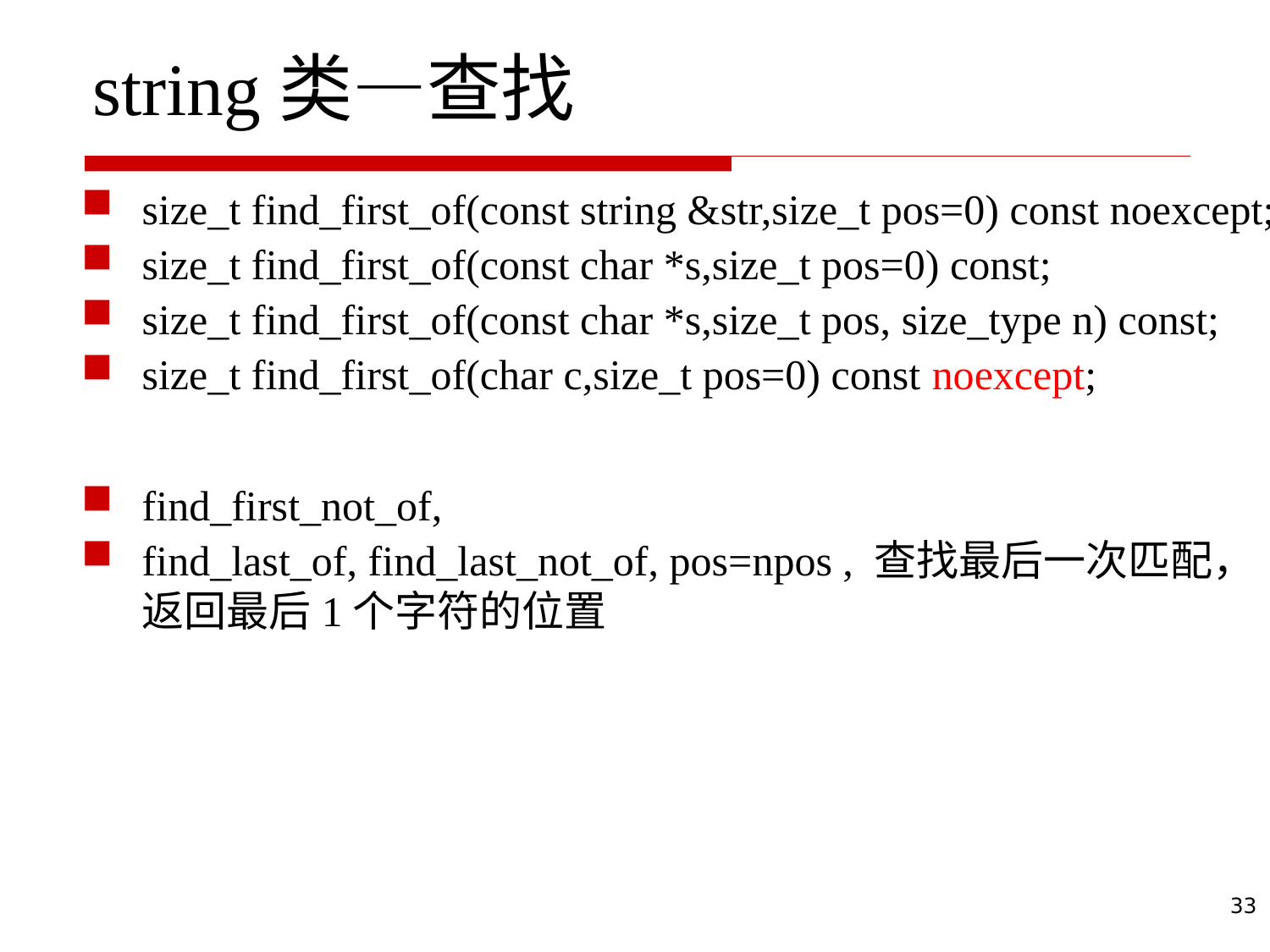

# string类—查找
size_t find_first_of(const string &str,size_t pos=0) const noexcept;
size_t find_first_of(const char *s,size_t pos=0) const;
size_t find_first_of(const char *s,size_t pos, size_type n) const;
size_t find_first_of(char c,size_t pos=0) const noexcept;

find_first_not_of,
find_last_of, find_last_not_of, pos=npos , 查找最后一次匹配，返回最后1个字符的位置
33